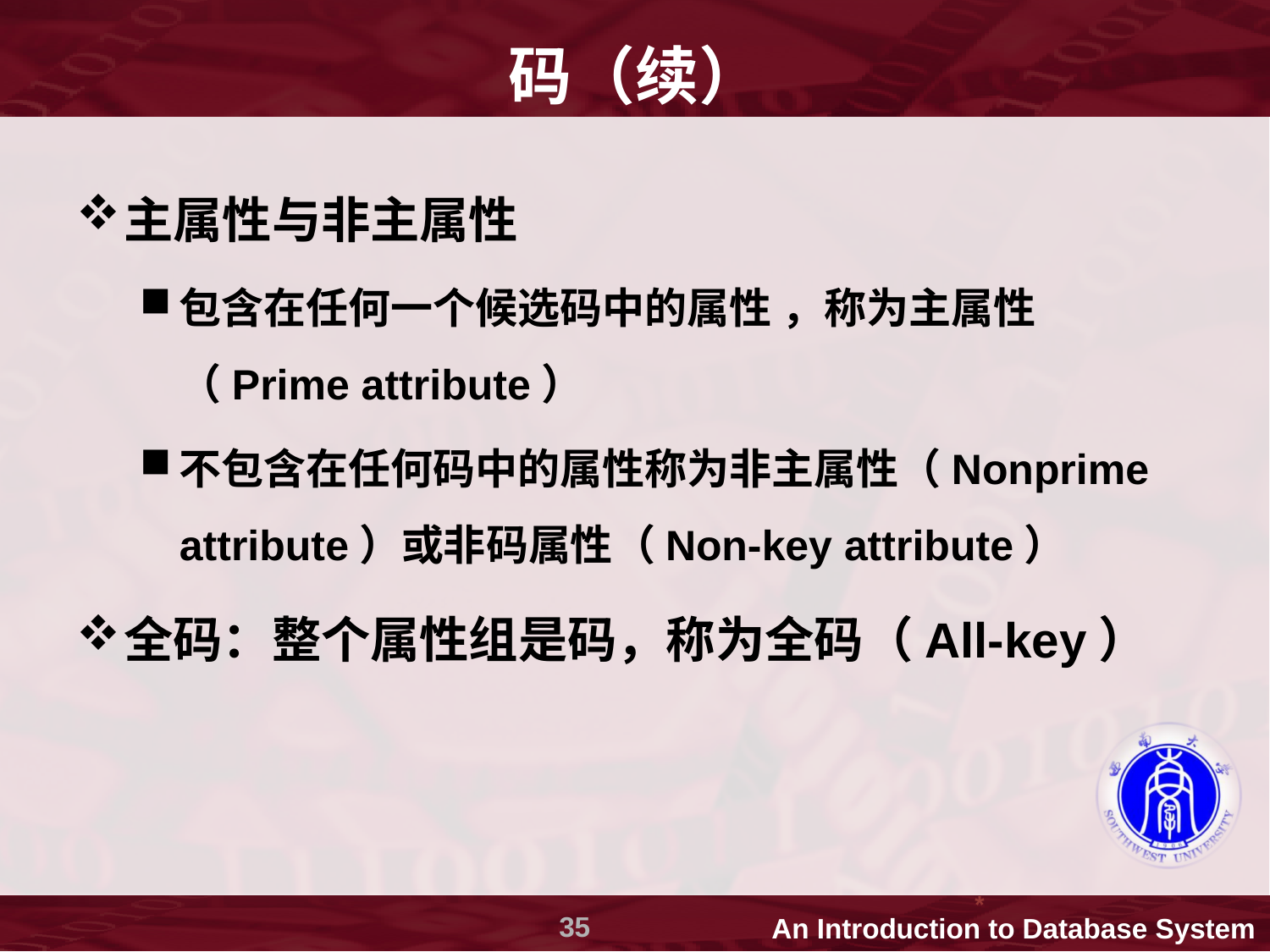

码（续）
主属性与非主属性
包含在任何一个候选码中的属性 ，称为主属性          （Prime attribute）
不包含在任何码中的属性称为非主属性（Nonprime attribute）或非码属性（Non-key attribute）
全码：整个属性组是码，称为全码（All-key）

*
35